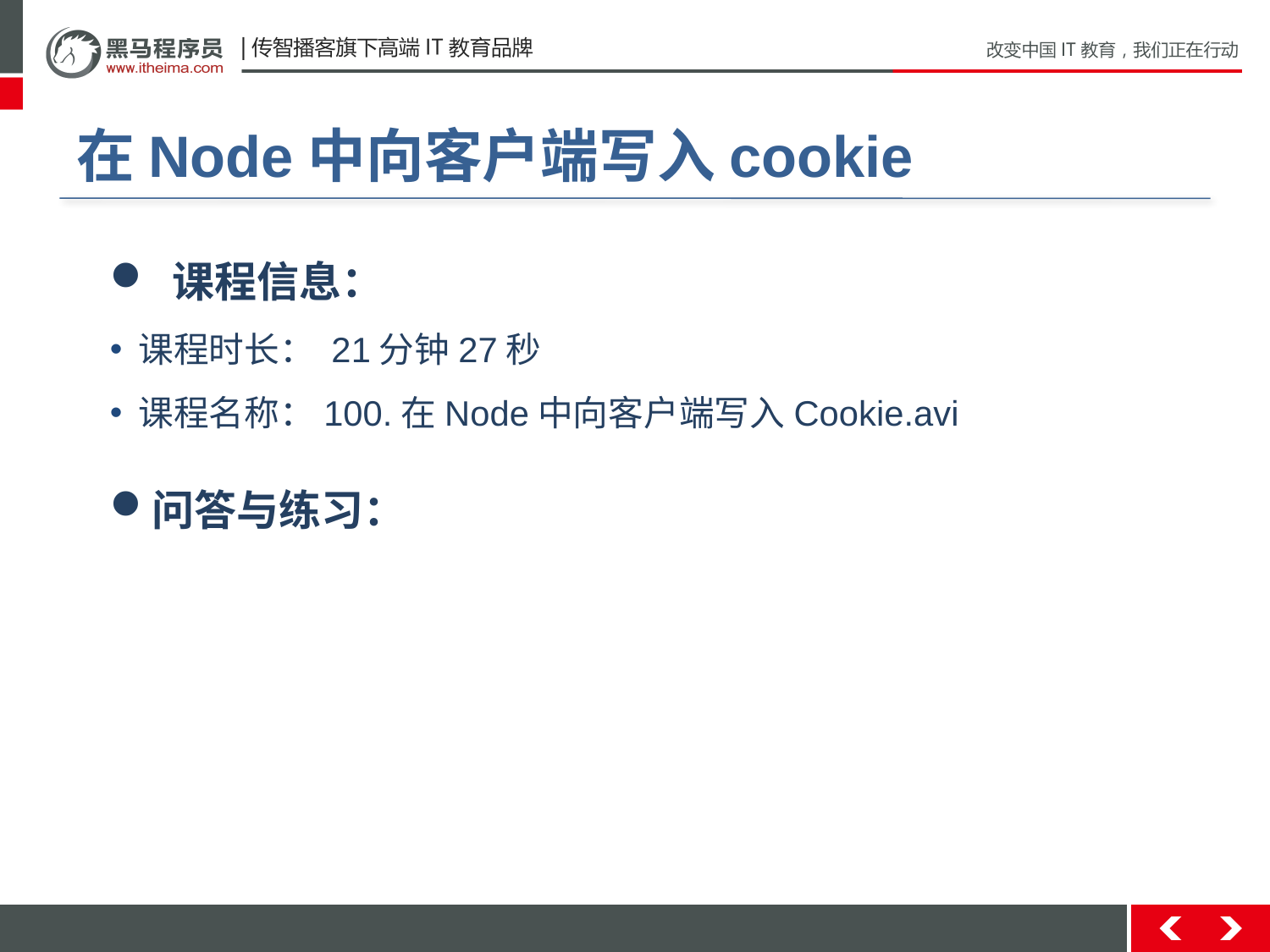

# 在Node中向客户端写入cookie
 课程信息：
 课程时长： 21分钟27秒
 课程名称：100.在Node中向客户端写入Cookie.avi
问答与练习：